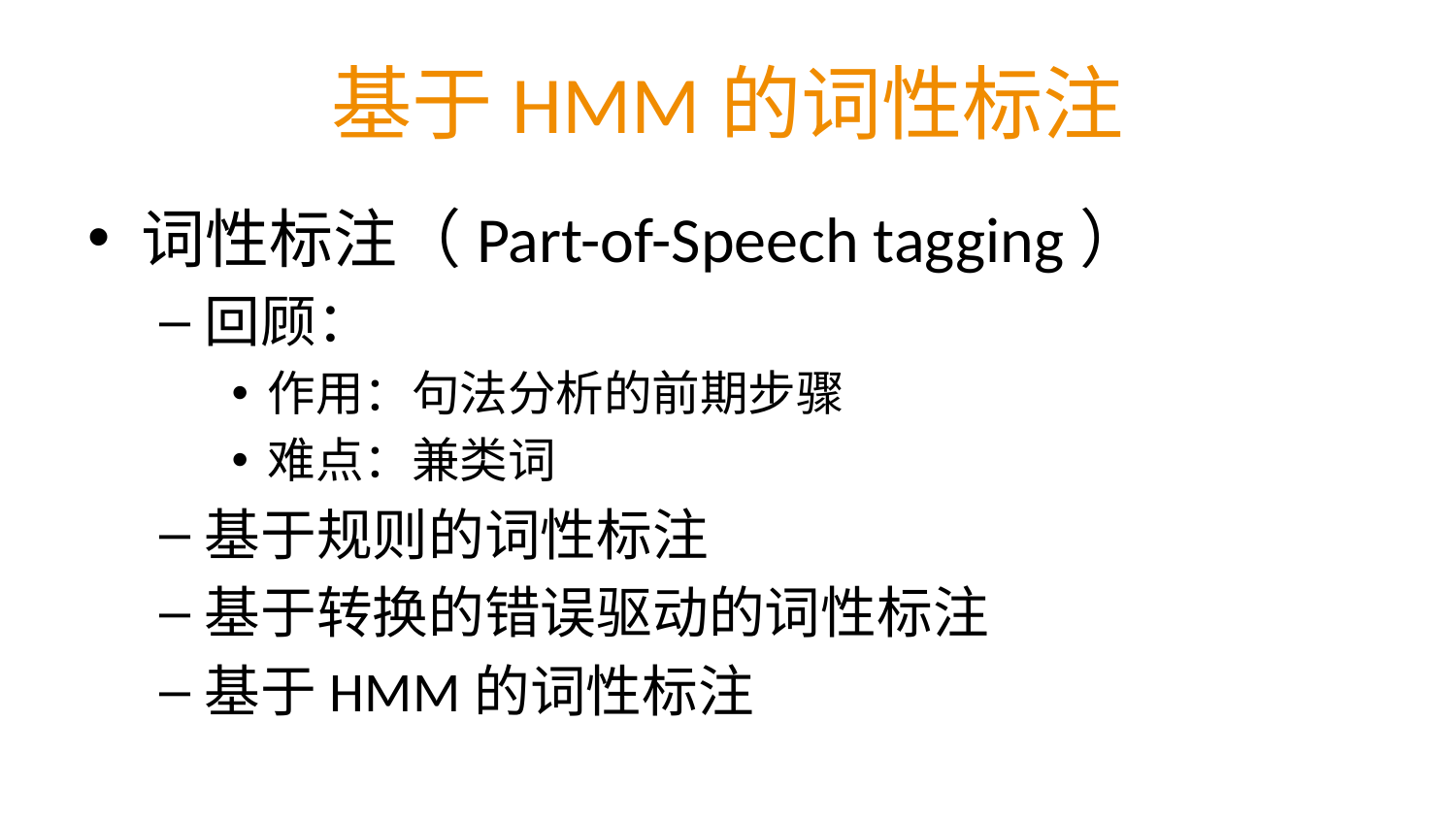

# 基于HMM的词性标注
词性标注（Part-of-Speech tagging）
回顾：
作用：句法分析的前期步骤
难点：兼类词
基于规则的词性标注
基于转换的错误驱动的词性标注
基于HMM的词性标注